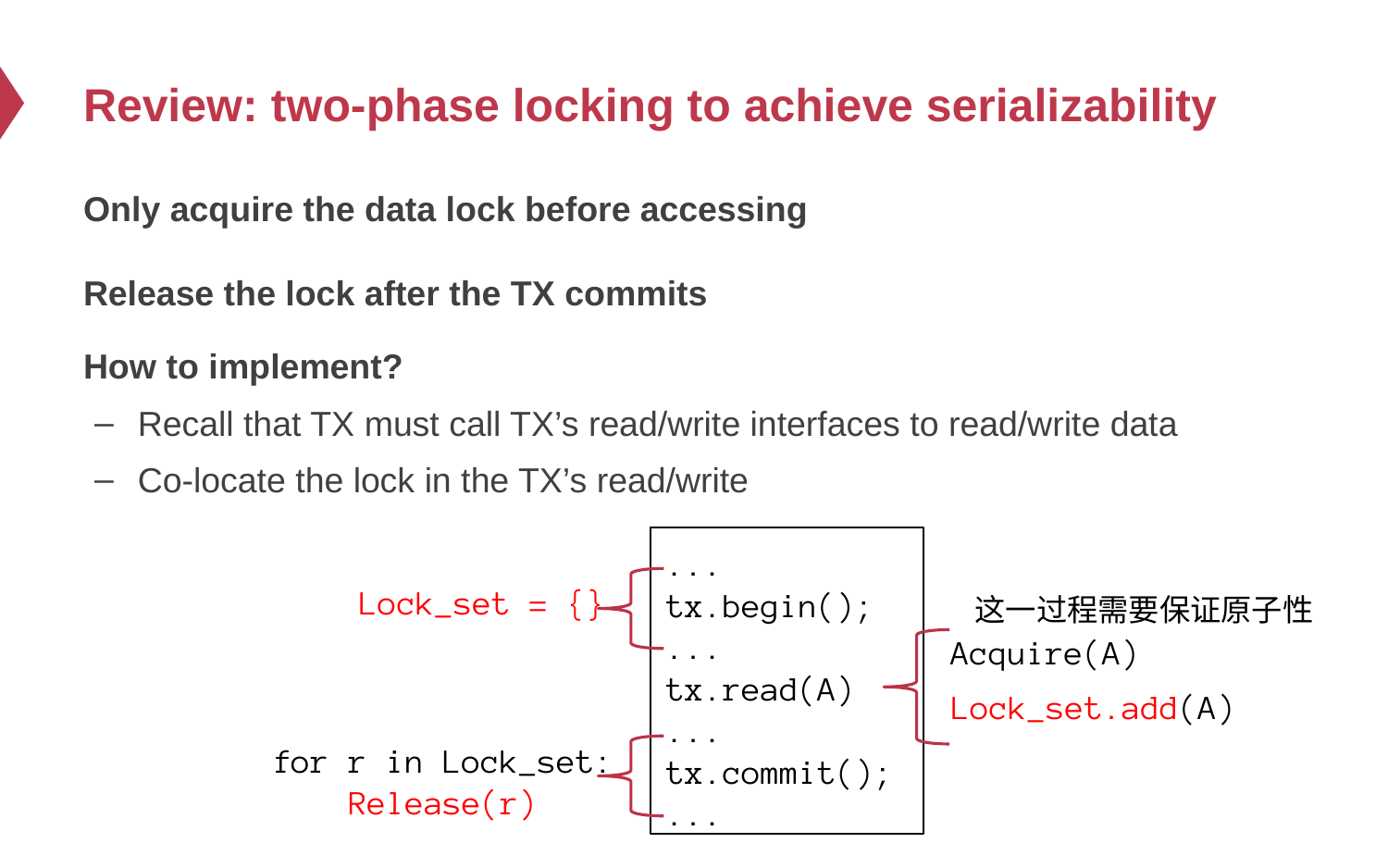

# Review: two-phase locking to achieve serializability
Only acquire the data lock before accessing
Release the lock after the TX commits
How to implement?
Recall that TX must call TX’s read/write interfaces to read/write data
Co-locate the lock in the TX’s read/write

...
tx.begin();
...
tx.read(A)
...
tx.commit();
...

Lock_set = {}
这一过程需要保证原子性
Acquire(A)

Lock_set.add(A)
for r in Lock_set:
    Release(r)

13